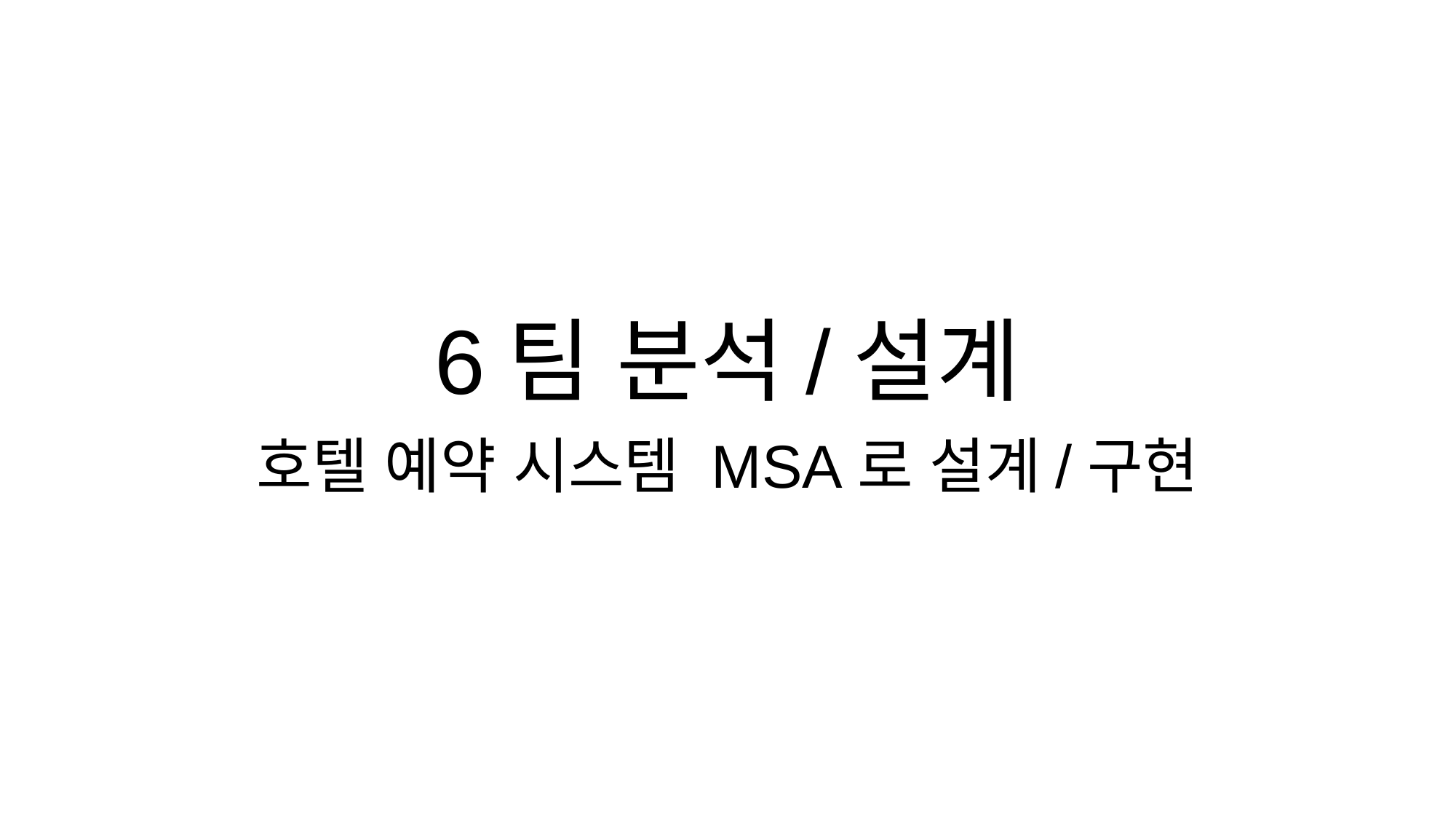

# 6팀 분석/설계
호텔 예약 시스템 MSA로 설계/구현